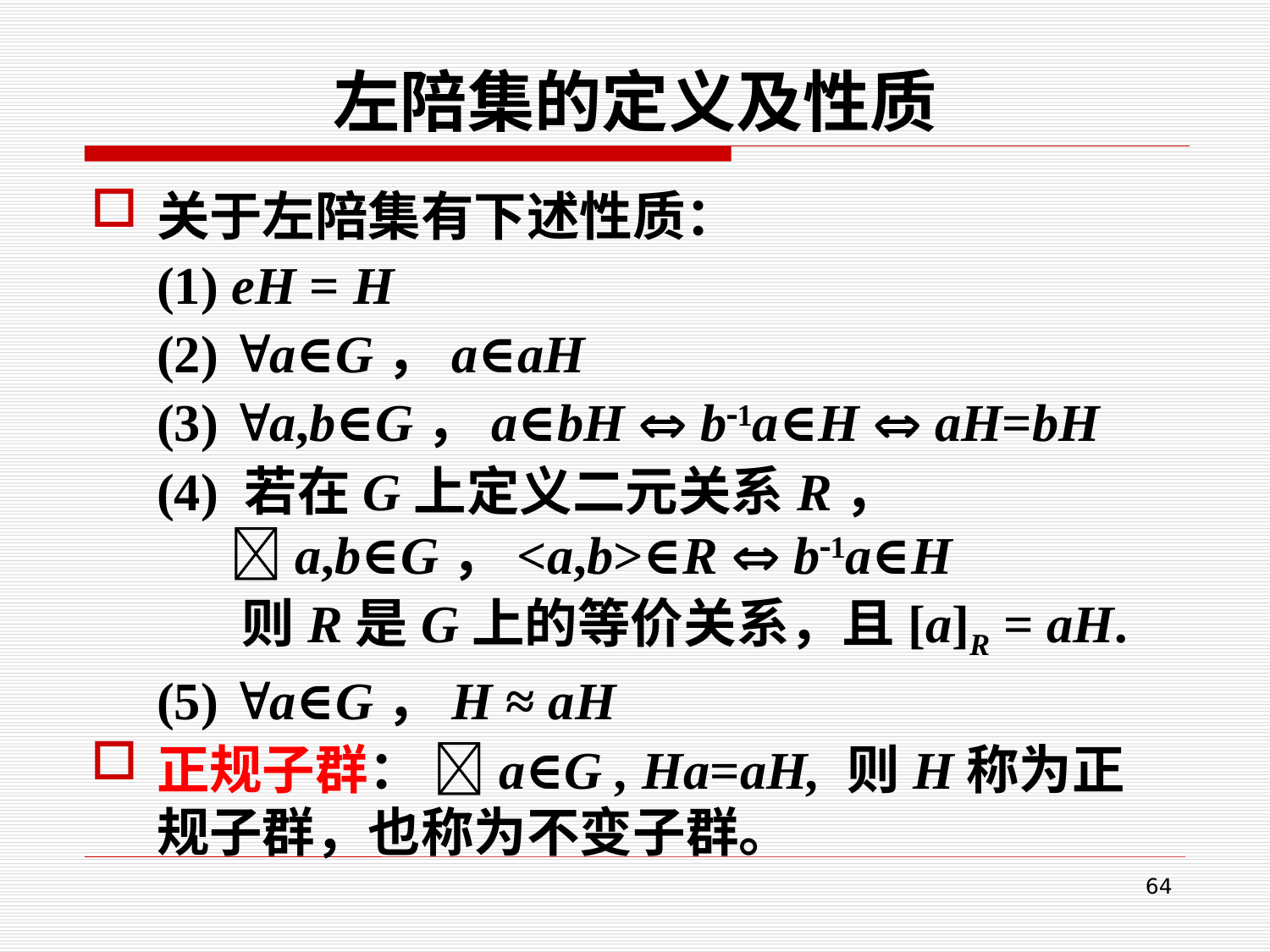

# 左陪集的定义及性质
关于左陪集有下述性质：
(1) eH = H
(2) ∀a∈G，a∈aH
(3) ∀a,b∈G，a∈bH ⇔ b−1a∈H ⇔ aH=bH
(4) 若在G上定义二元关系R，
 ∀a,b∈G，<a,b>∈R ⇔ b−1a∈H
      则R是G上的等价关系，且[a]R = aH.
(5) ∀a∈G，H ≈ aH
正规子群： ∀a∈G , Ha=aH, 则H称为正规子群，也称为不变子群。
64